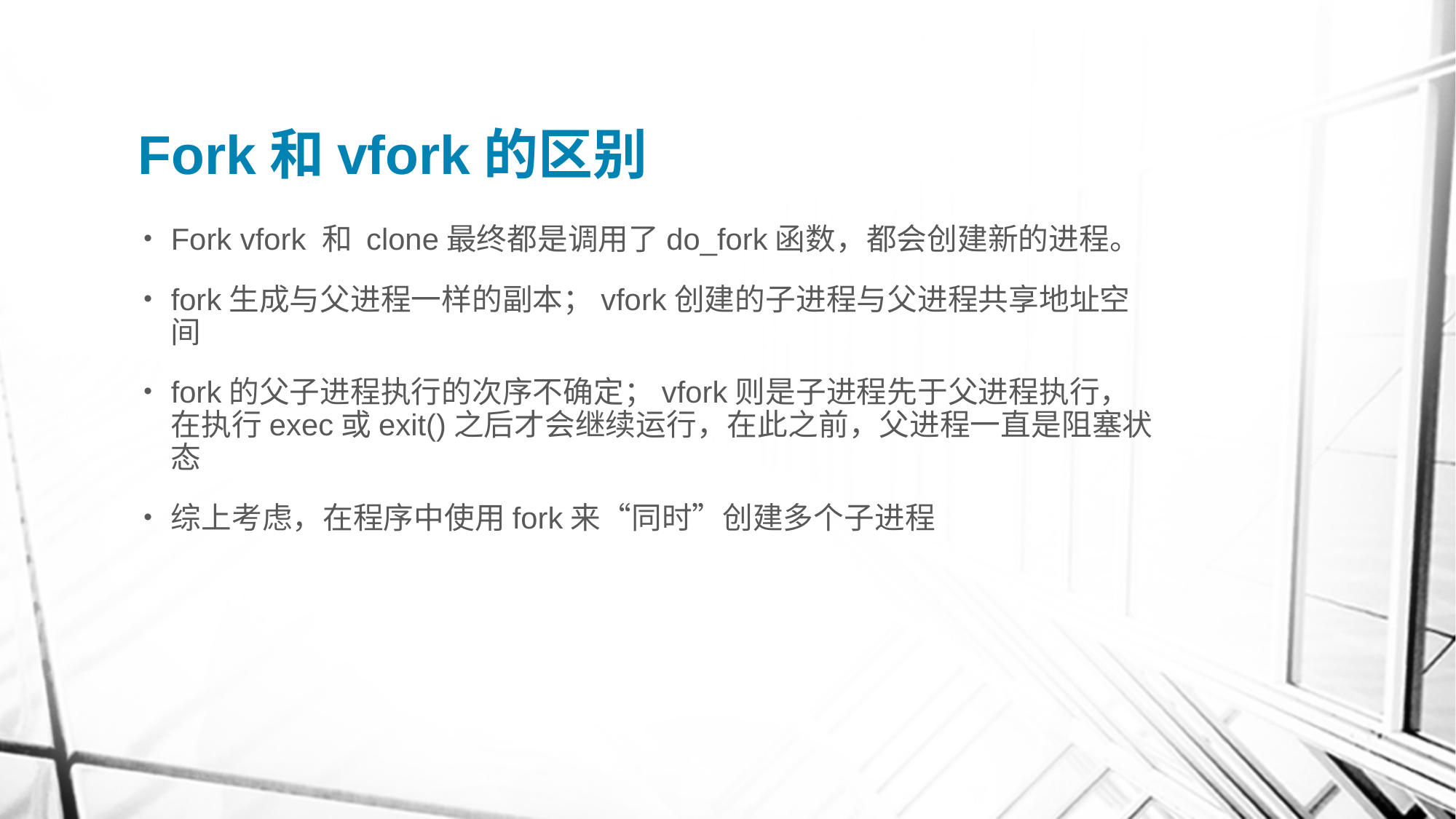

# Fork和vfork的区别
Fork vfork 和 clone最终都是调用了do_fork函数，都会创建新的进程。
fork生成与父进程一样的副本；vfork创建的子进程与父进程共享地址空间
fork的父子进程执行的次序不确定；vfork则是子进程先于父进程执行，在执行exec或exit()之后才会继续运行，在此之前，父进程一直是阻塞状态
综上考虑，在程序中使用fork来“同时”创建多个子进程